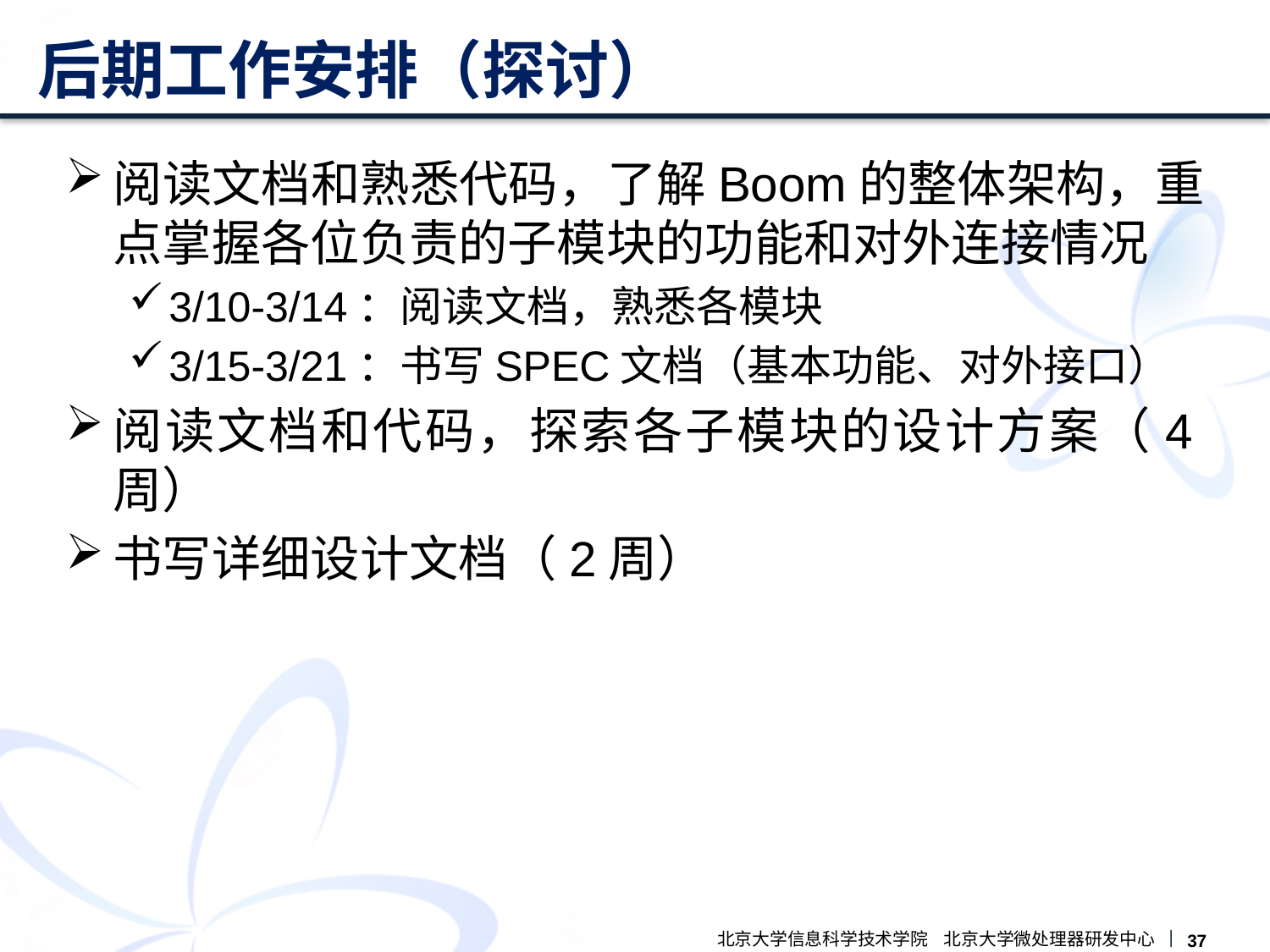

# 后期工作安排（探讨）
阅读文档和熟悉代码，了解Boom的整体架构，重点掌握各位负责的子模块的功能和对外连接情况
3/10-3/14：阅读文档，熟悉各模块
3/15-3/21：书写SPEC文档（基本功能、对外接口）
阅读文档和代码，探索各子模块的设计方案（4周）
书写详细设计文档（2周）